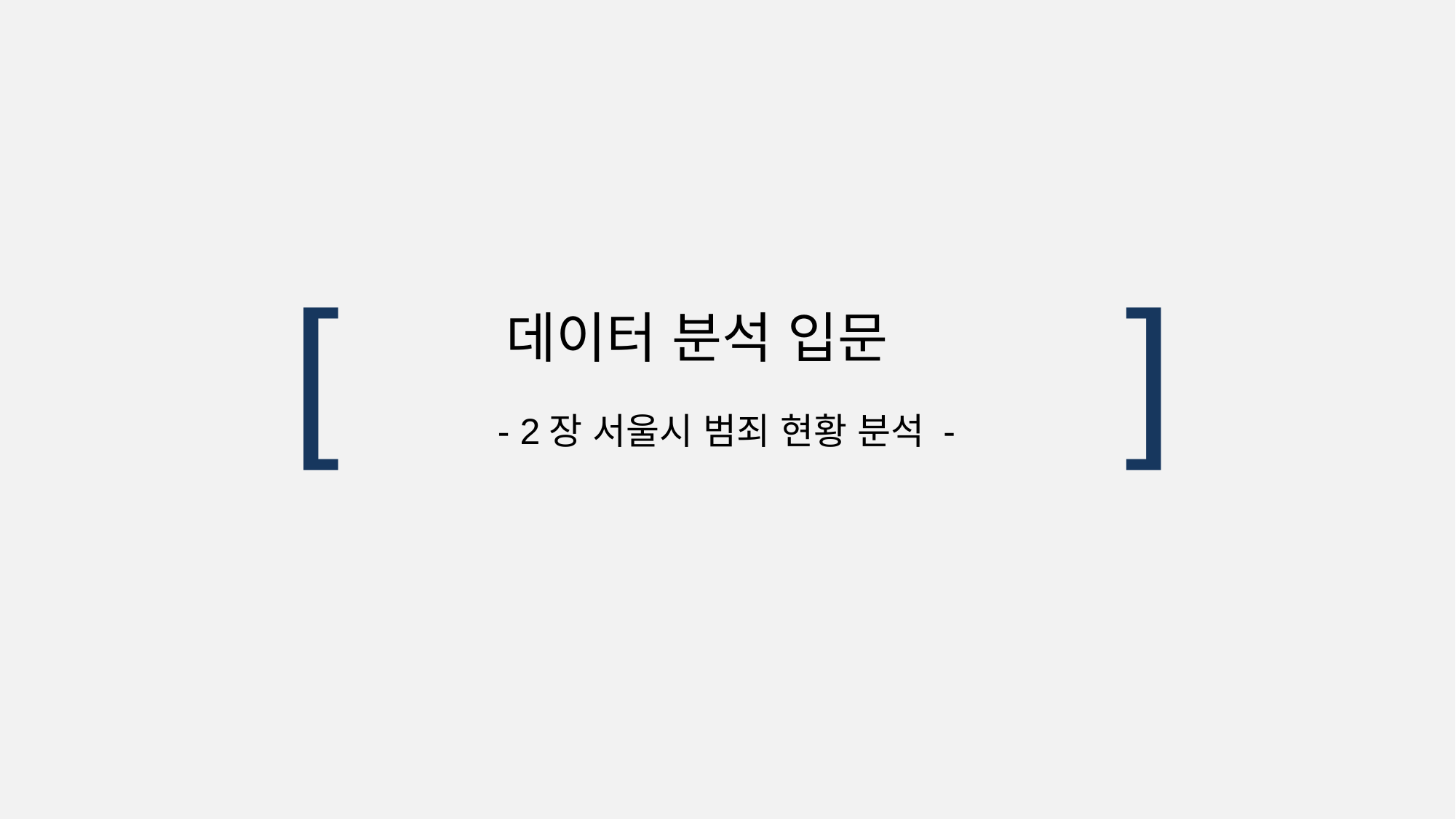

[
]
데이터 분석 입문
- 2장 서울시 범죄 현황 분석 -